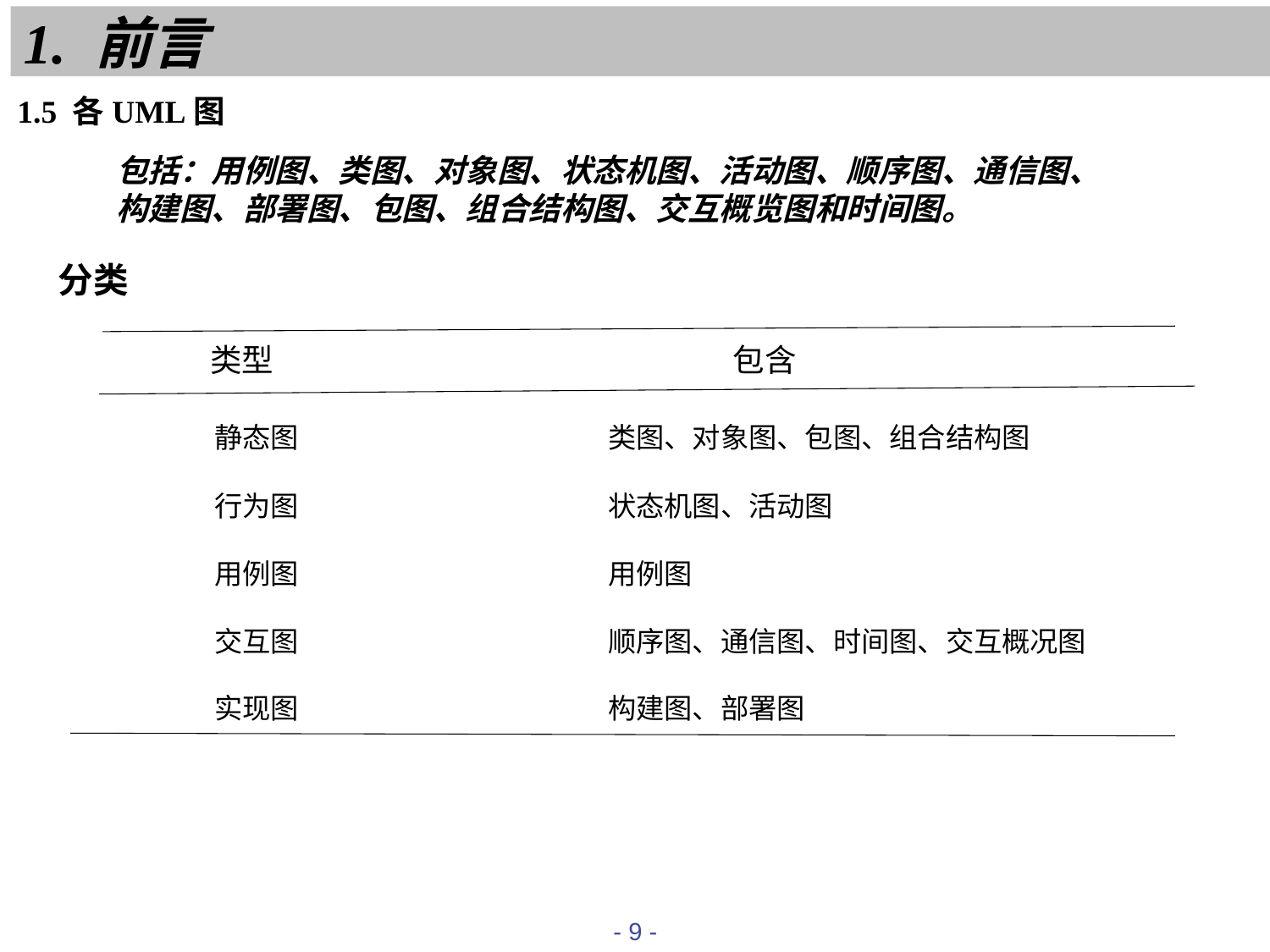

# 1. 前言
1.5 各UML图
包括：用例图、类图、对象图、状态机图、活动图、顺序图、通信图、构建图、部署图、包图、组合结构图、交互概览图和时间图。
分类
                类型                                                                包含

	静态图                                                 类图、对象图、包图、组合结构图

	行为图                                                 状态机图、活动图

	用例图                                                 用例图

	交互图                                                 顺序图、通信图、时间图、交互概况图

	实现图                                                 构建图、部署图